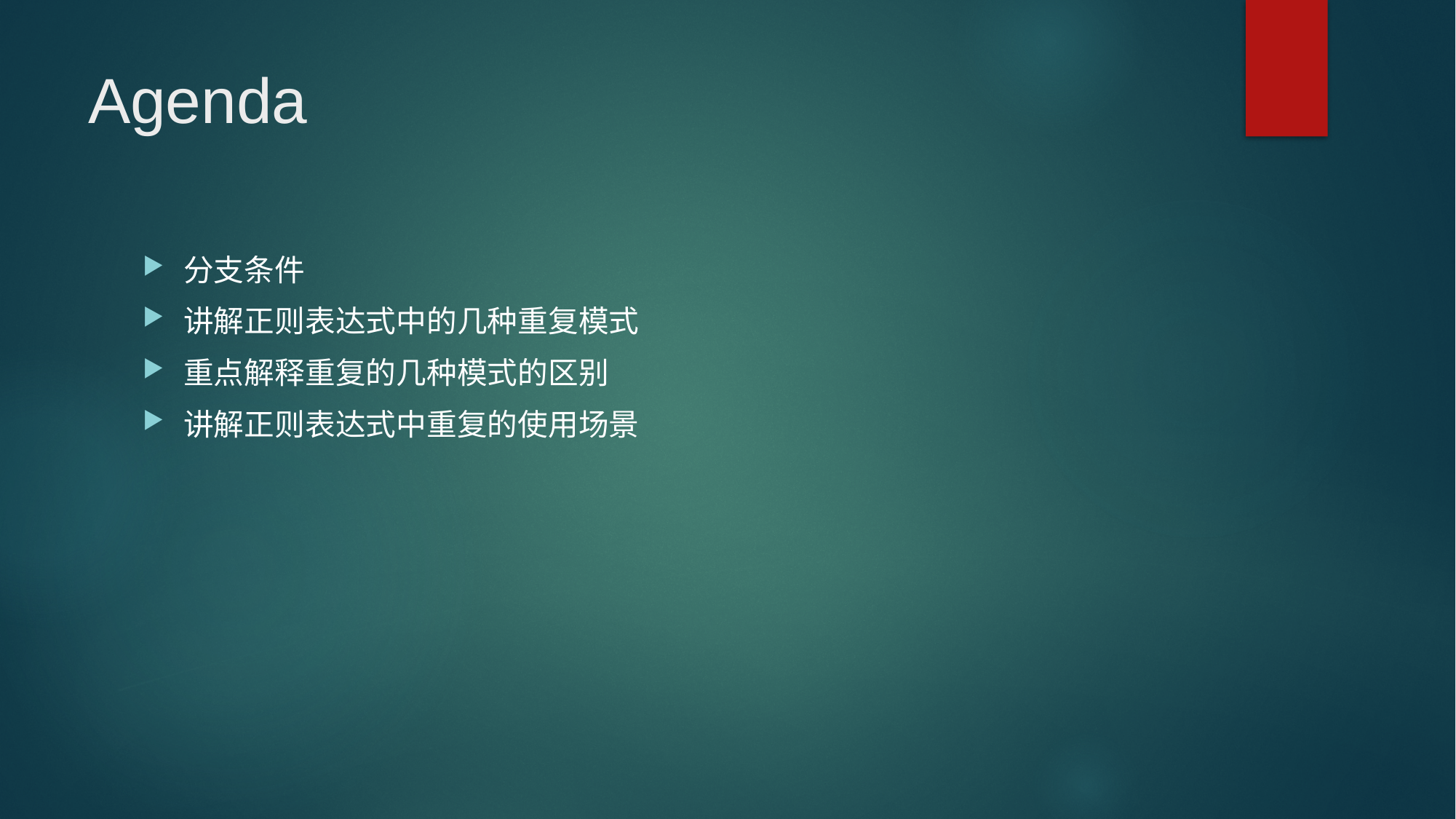

# Agenda
分支条件
讲解正则表达式中的几种重复模式
重点解释重复的几种模式的区别
讲解正则表达式中重复的使用场景